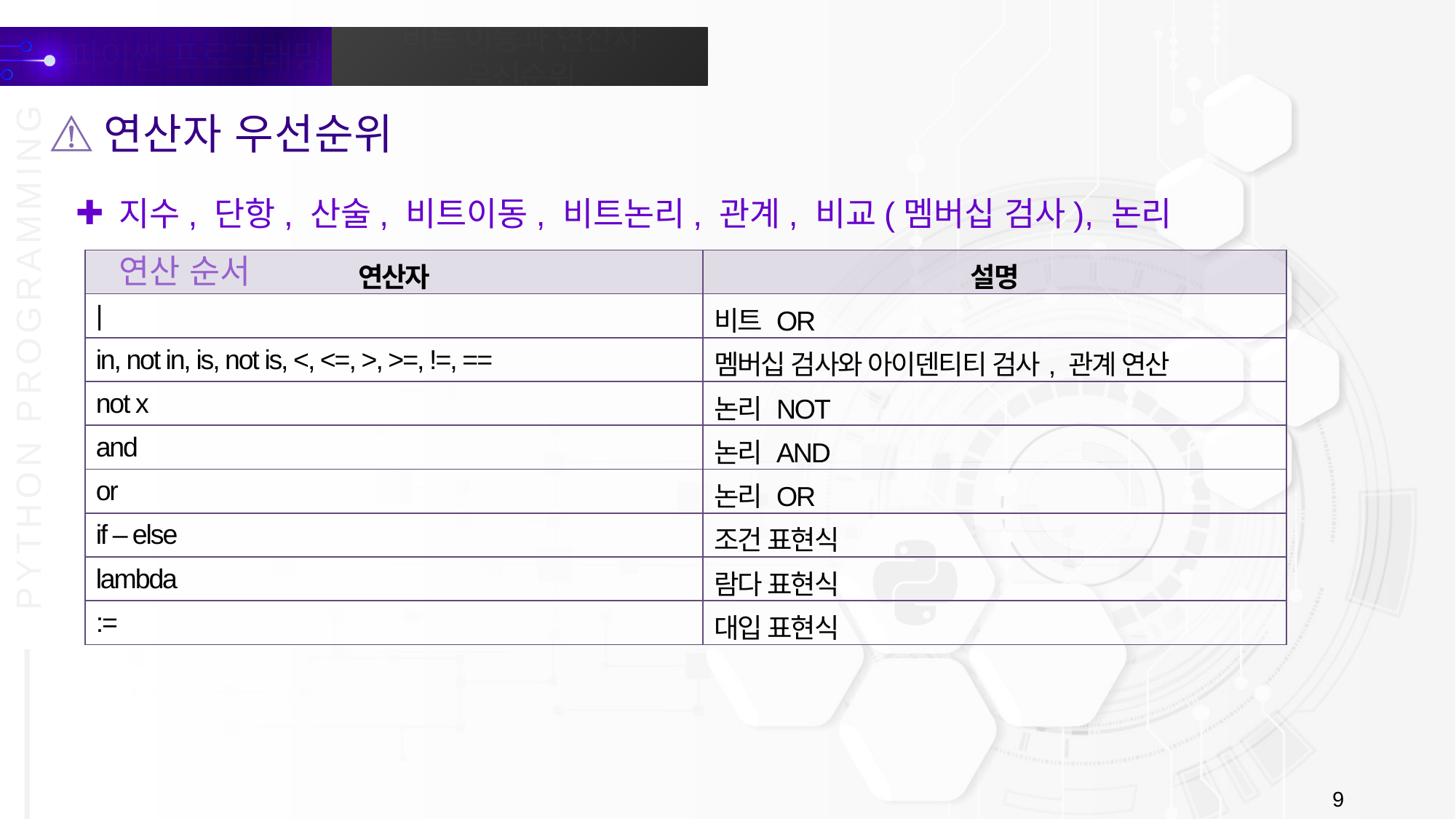

연산자 우선순위
지수, 단항, 산술, 비트이동, 비트논리, 관계, 비교(멤버십 검사), 논리 연산 순서
| 연산자 | 설명 |
| --- | --- |
| | | 비트 OR |
| in, not in, is, not is, <, <=, >, >=, !=, == | 멤버십 검사와 아이덴티티 검사, 관계 연산 |
| not x | 논리 NOT |
| and | 논리 AND |
| or | 논리 OR |
| if – else | 조건 표현식 |
| lambda | 람다 표현식 |
| := | 대입 표현식 |
9